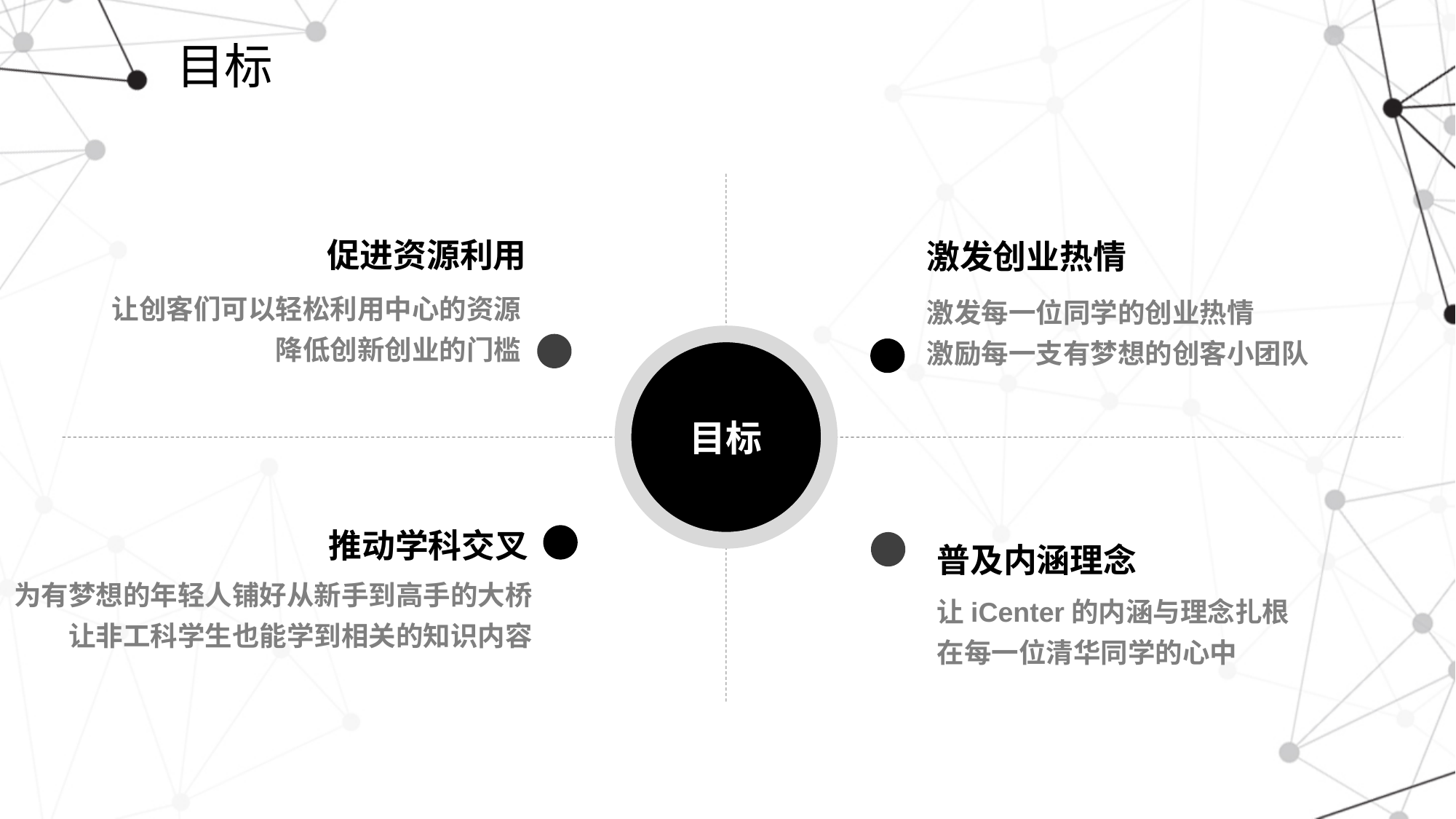

# 目标
促进资源利用
激发创业热情

让创客们可以轻松利用中心的资源
降低创新创业的门槛
激发每一位同学的创业热情
激励每一支有梦想的创客小团队

目标

推动学科交叉
普及内涵理念

为有梦想的年轻人铺好从新手到高手的大桥
让非工科学生也能学到相关的知识内容
让iCenter的内涵与理念扎根在每一位清华同学的心中